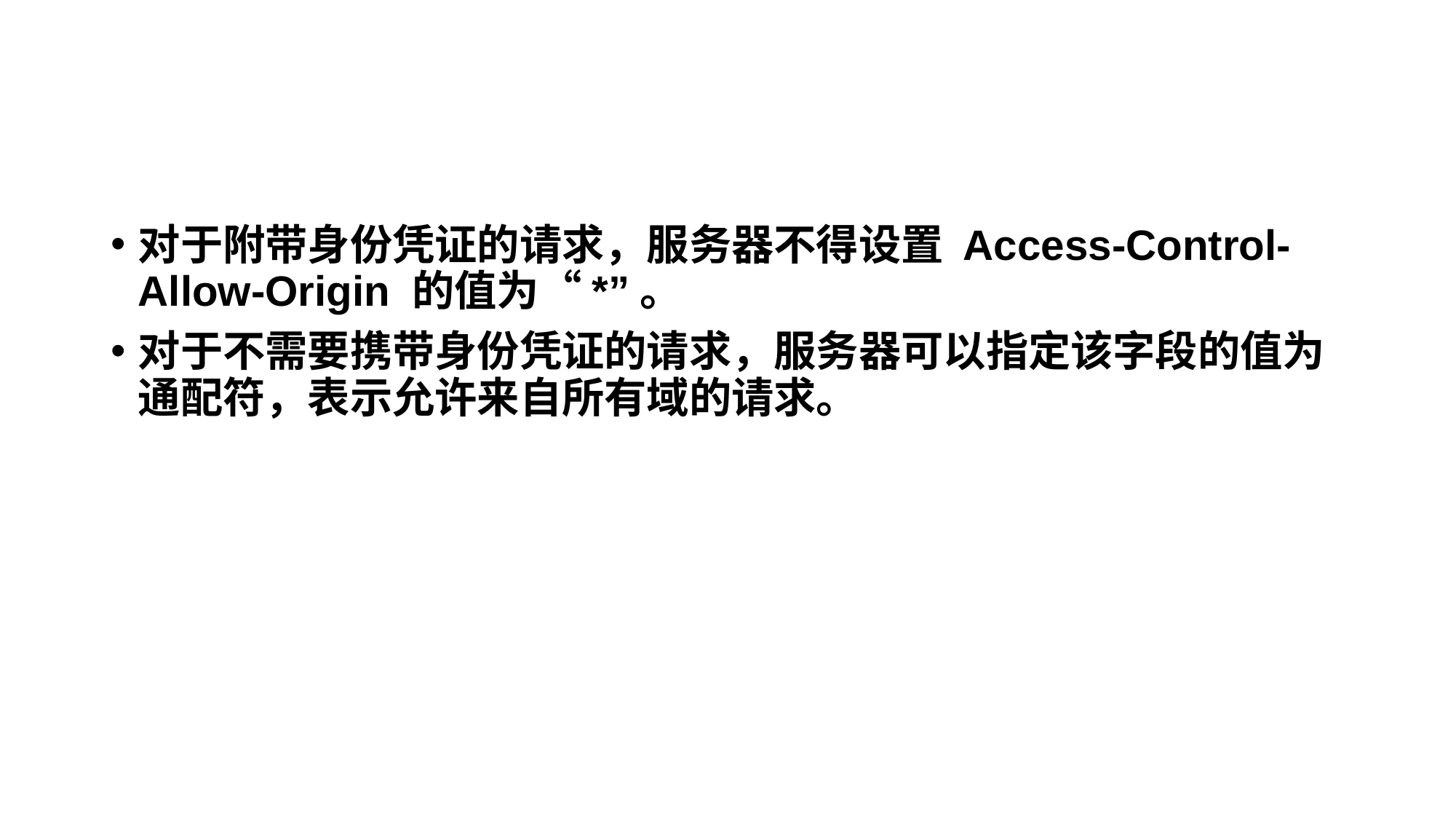

#
对于附带身份凭证的请求，服务器不得设置 Access-Control-Allow-Origin 的值为“*”。
对于不需要携带身份凭证的请求，服务器可以指定该字段的值为通配符，表示允许来自所有域的请求。